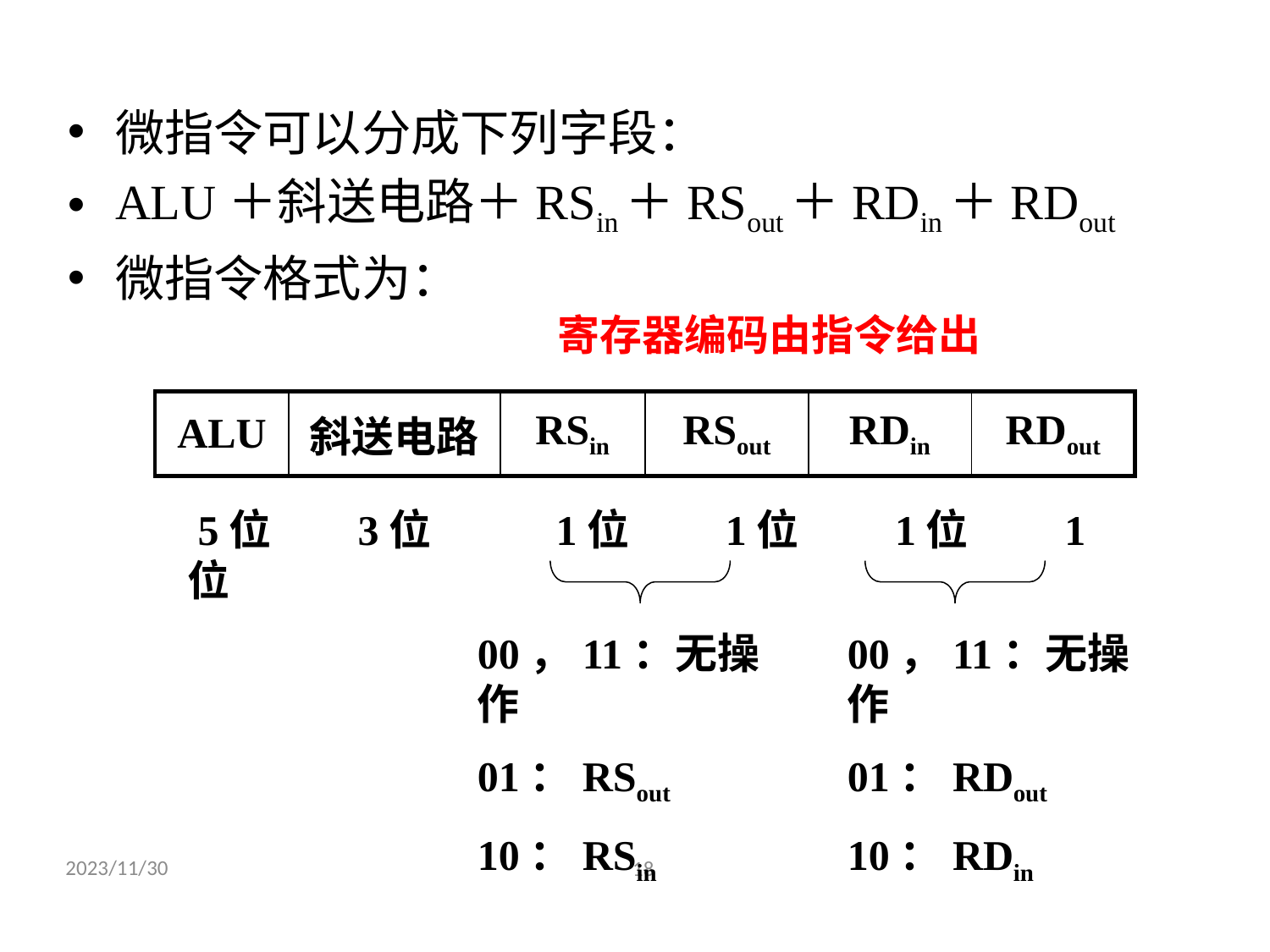

微指令可以分成下列字段：
ALU＋斜送电路＋RSin＋RSout＋RDin＋RDout
微指令格式为：

寄存器编码由指令给出
| ALU | 斜送电路 | RSin | RSout | RDin | RDout |
| --- | --- | --- | --- | --- | --- |

 5位        3位            1位         1位         1位         1位
00，11：无操作
01：RSout
10：RSin
00，11：无操作
01：RDout
10：RDin
2023/11/30
18